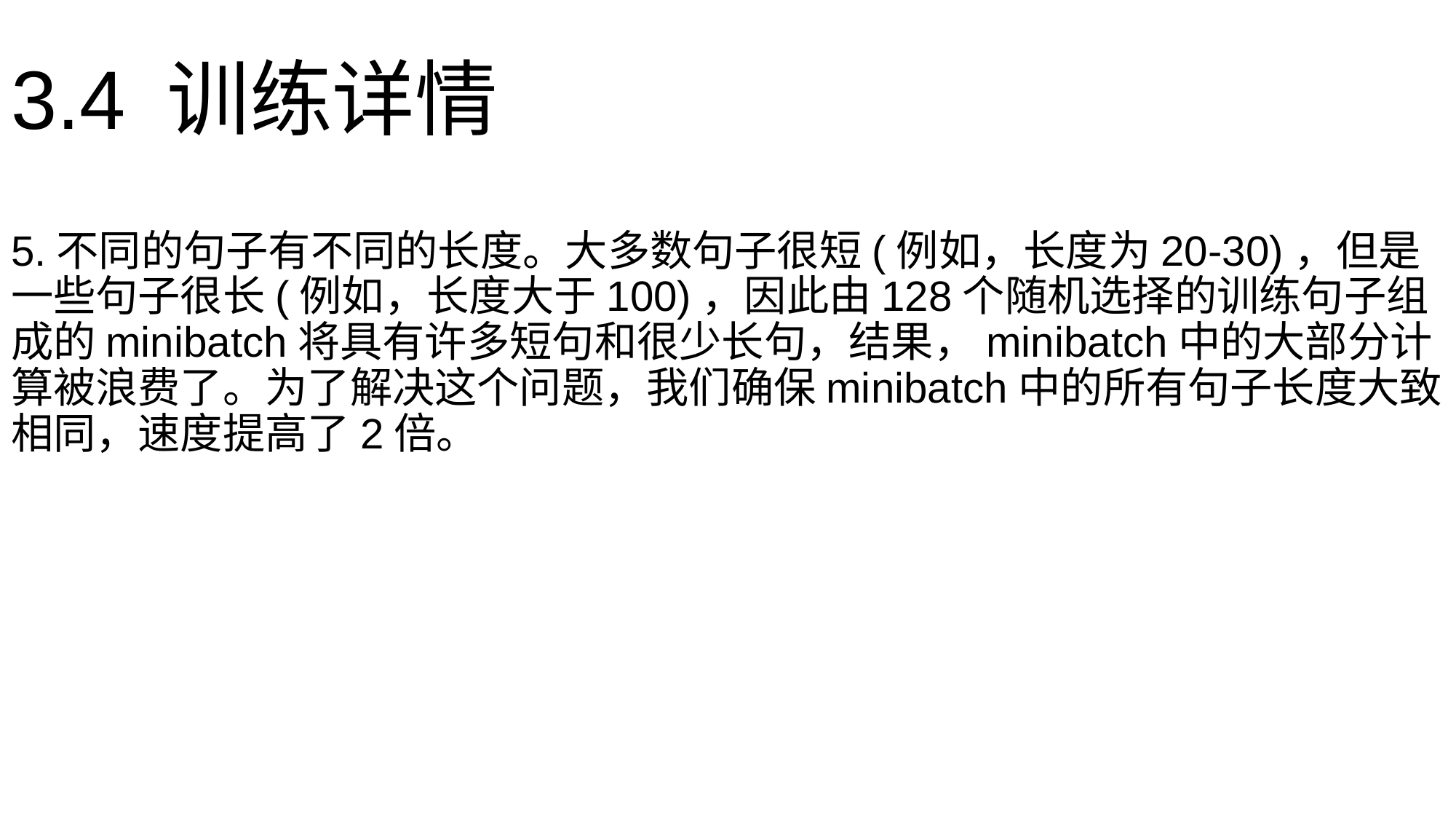

# 3.4 训练详情
5.不同的句子有不同的长度。大多数句子很短(例如，长度为20-30)，但是一些句子很长(例如，长度大于100)，因此由128个随机选择的训练句子组成的minibatch将具有许多短句和很少长句，结果，minibatch中的大部分计算被浪费了。为了解决这个问题，我们确保minibatch中的所有句子长度大致相同，速度提高了2倍。